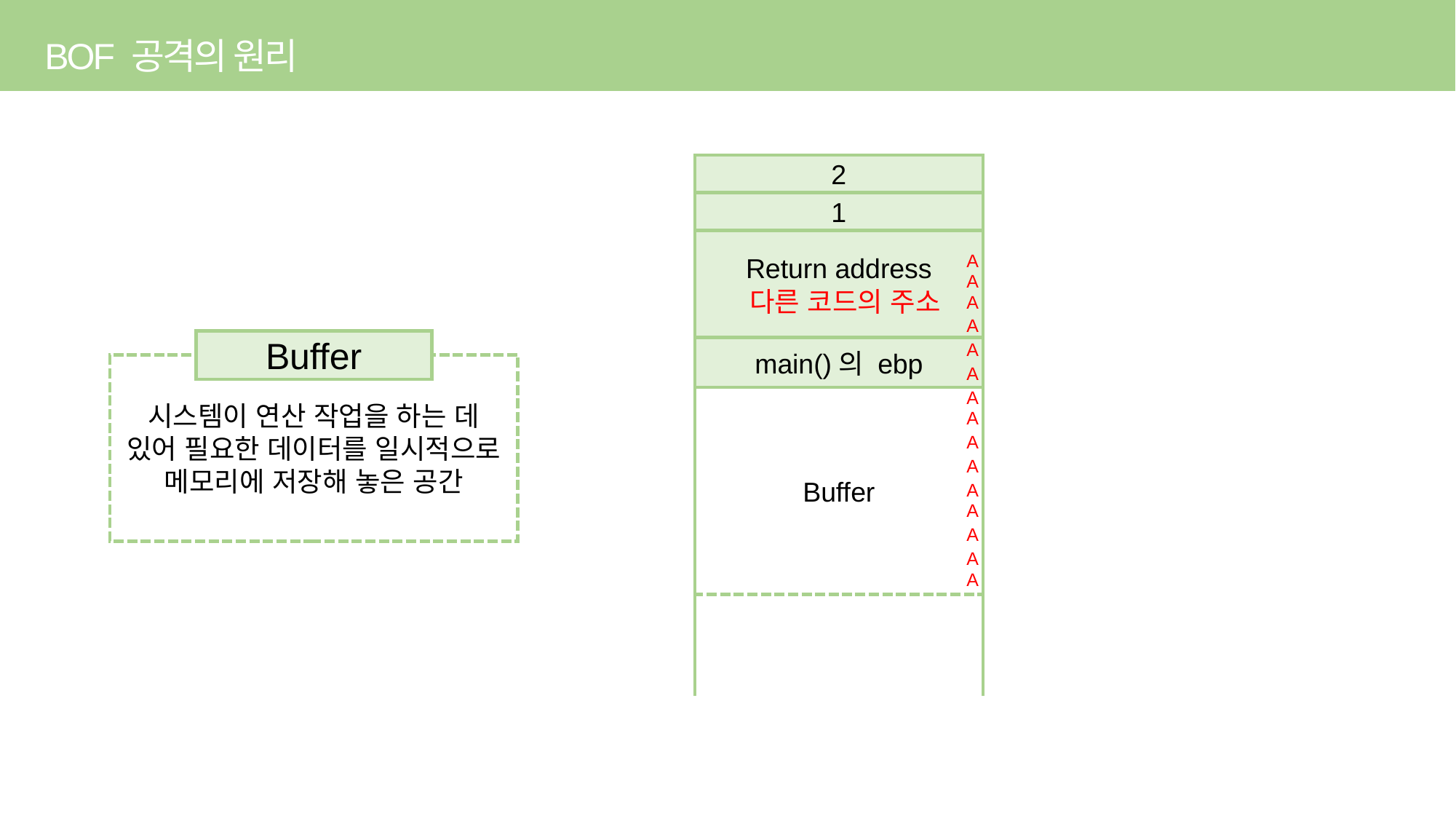

BOF 공격의 원리
2

1
Return address
: 0x0000040f
A
A
다른 코드의 주소
A
A
Buffer
A
main()의 ebp
시스템이 연산 작업을 하는 데 있어 필요한 데이터를 일시적으로 메모리에 저장해 놓은 공간
A
A
Buffer
A
A
A
A
A
A
A
A